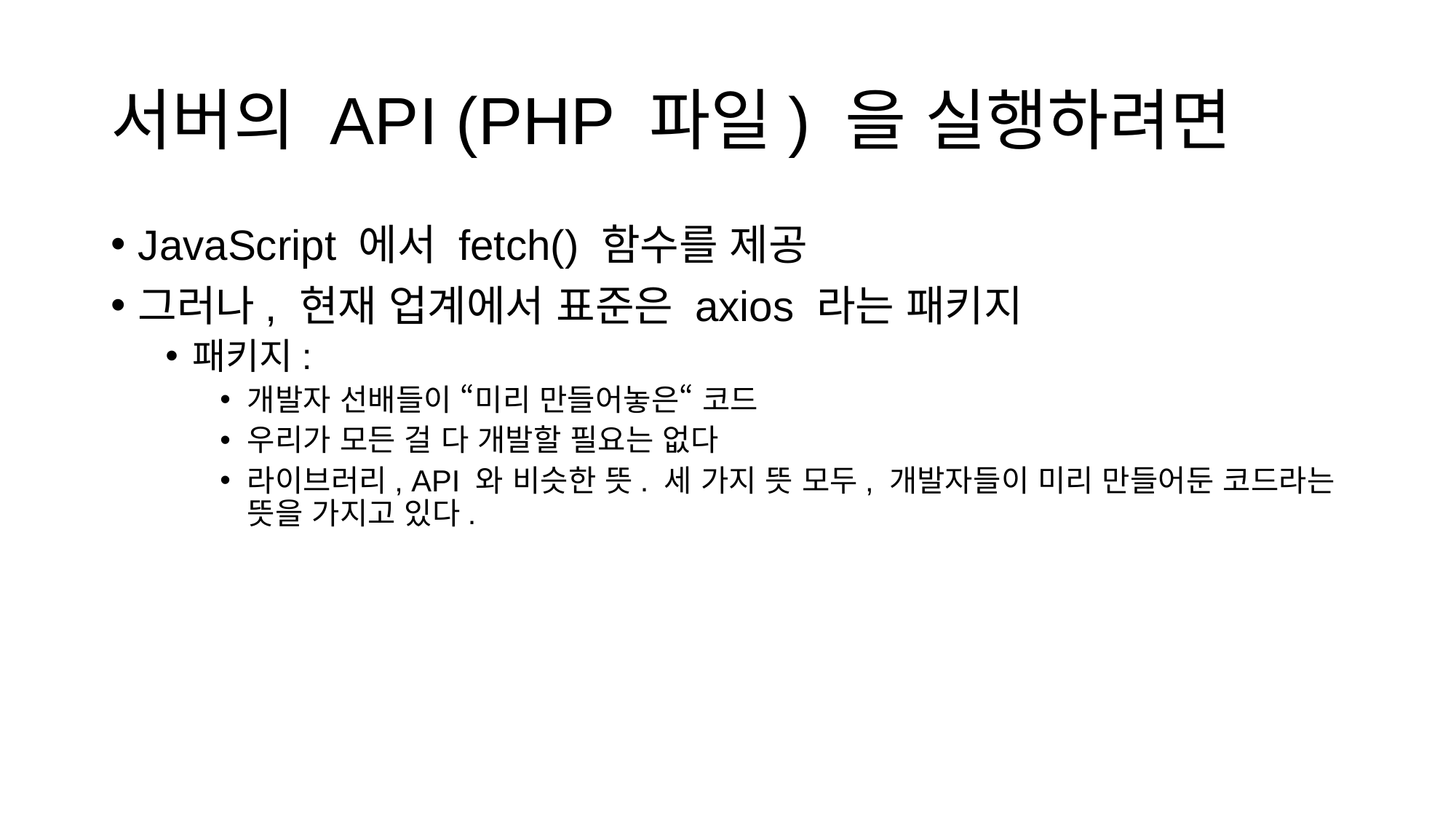

# 서버의 API (PHP 파일) 을 실행하려면
JavaScript 에서 fetch() 함수를 제공
그러나, 현재 업계에서 표준은 axios 라는 패키지
패키지:
개발자 선배들이 “미리 만들어놓은“ 코드
우리가 모든 걸 다 개발할 필요는 없다
라이브러리, API 와 비슷한 뜻. 세 가지 뜻 모두, 개발자들이 미리 만들어둔 코드라는 뜻을 가지고 있다.